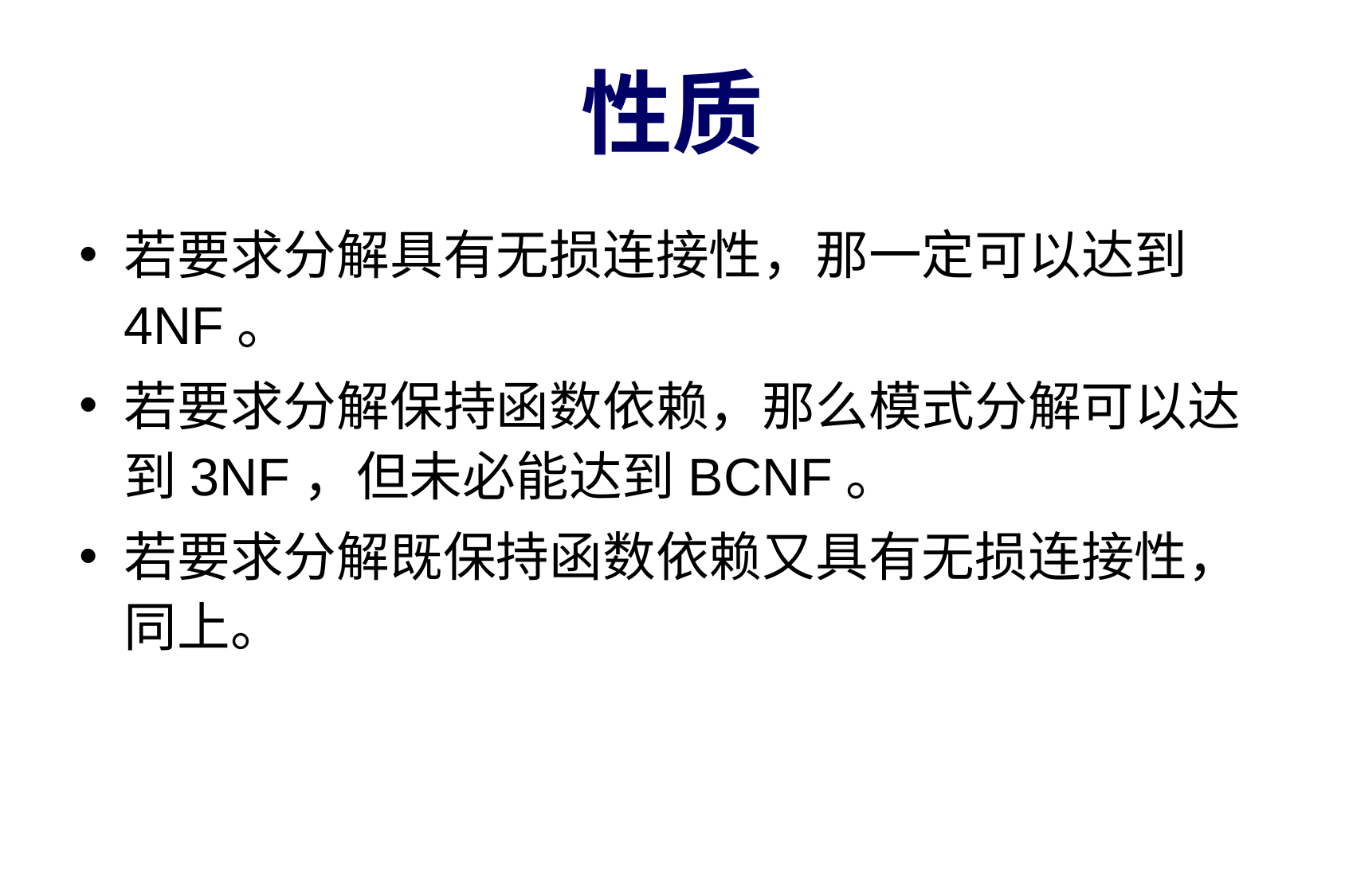

# 性质
若要求分解具有无损连接性，那一定可以达到4NF。
若要求分解保持函数依赖，那么模式分解可以达到3NF，但未必能达到BCNF。
若要求分解既保持函数依赖又具有无损连接性，同上。